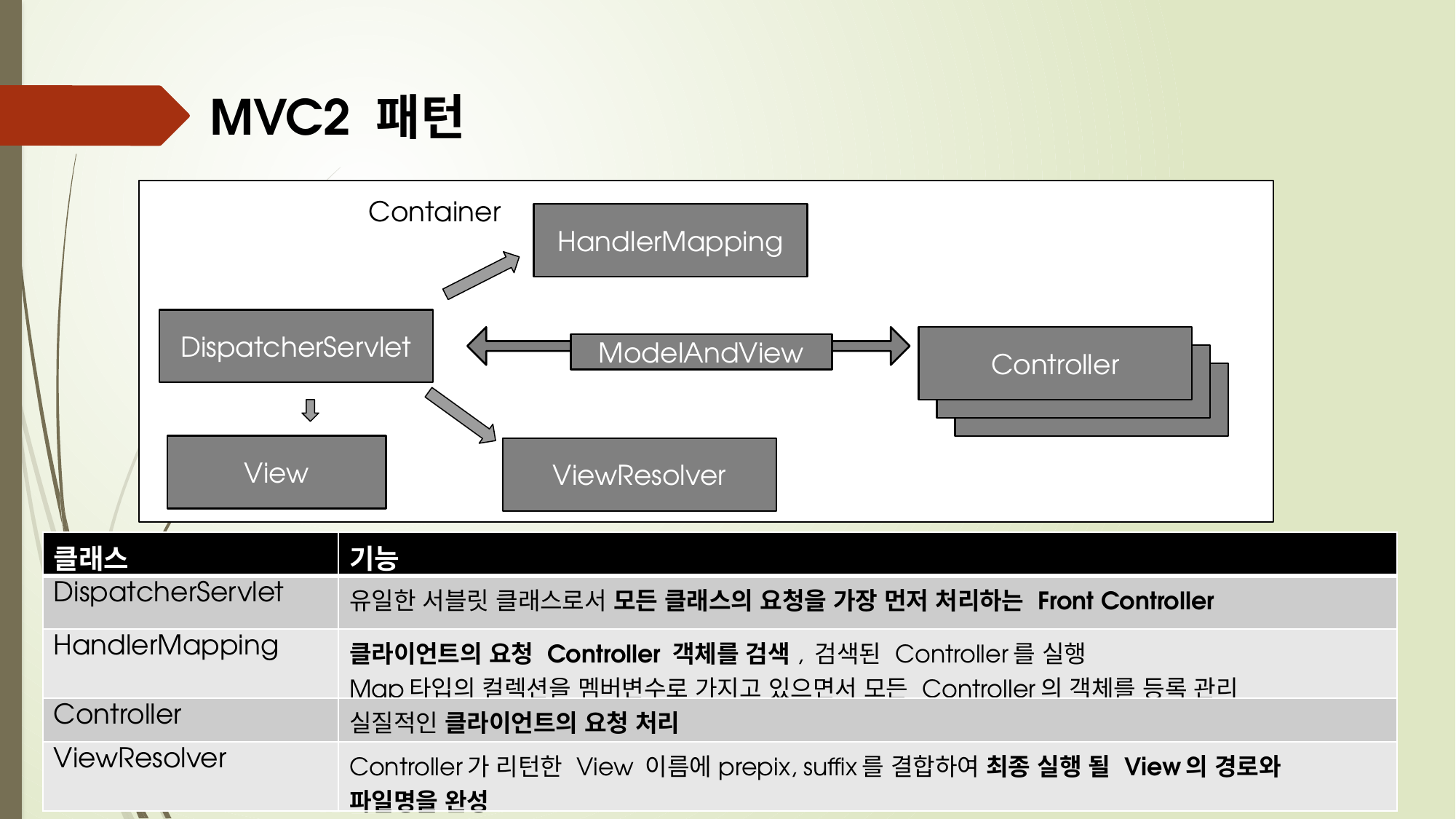

MVC2 패턴

Container
HandlerMapping

DispatcherServlet

Controller
ModelAndView
Controller
Controller

View
ViewResolver
| 클래스 | 기능 |
| --- | --- |
| DispatcherServlet | 유일한 서블릿 클래스로서 모든 클래스의 요청을 가장 먼저 처리하는 Front Controller |
| HandlerMapping | 클라이언트의 요청 Controller 객체를 검색, 검색된 Controller를 실행 Map타입의 컬렉션을 멤버변수로 가지고 있으면서 모든 Controller의 객체를 등록 관리 |
| Controller | 실질적인 클라이언트의 요청 처리 |
| ViewResolver | Controller가 리턴한 View 이름에prepix, suffix를 결합하여 최종 실행 될 View의 경로와 파일명을 완성 |